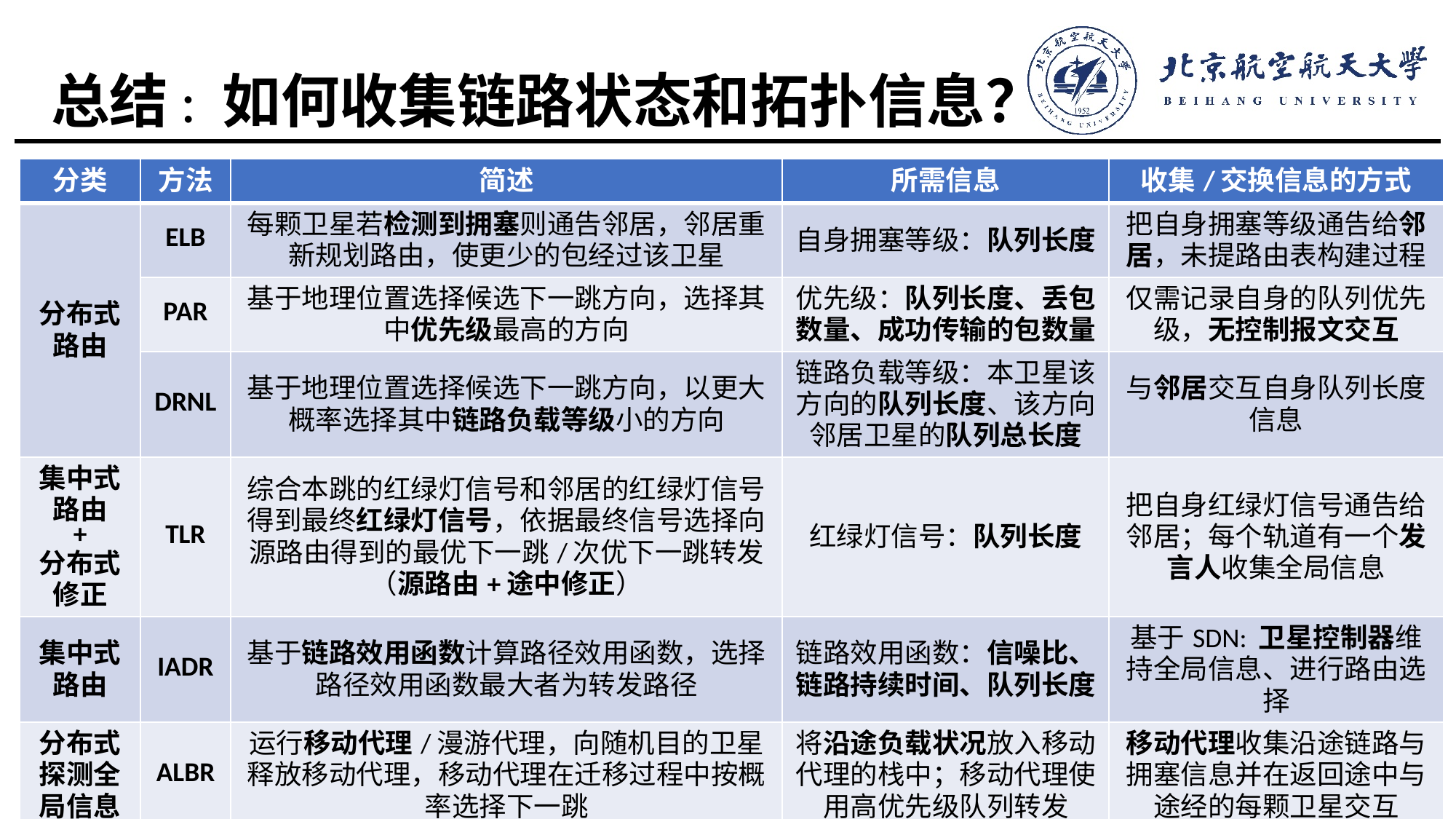

# 总结: 如何收集链路状态和拓扑信息？
| 分类 | 方法 | 简述 | 所需信息 | 收集/交换信息的方式 |
| --- | --- | --- | --- | --- |
| 分布式路由 | ELB | 每颗卫星若检测到拥塞则通告邻居，邻居重新规划路由，使更少的包经过该卫星 | 自身拥塞等级：队列长度 | 把自身拥塞等级通告给邻居，未提路由表构建过程 |
|  | PAR | 基于地理位置选择候选下一跳方向，选择其中优先级最高的方向 | 优先级：队列长度、丢包数量、成功传输的包数量 | 仅需记录自身的队列优先级，无控制报文交互 |
|  | DRNL | 基于地理位置选择候选下一跳方向，以更大概率选择其中链路负载等级小的方向 | 链路负载等级：本卫星该方向的队列长度、该方向邻居卫星的队列总长度 | 与邻居交互自身队列长度信息 |
| 集中式路由 + 分布式修正 | TLR | 综合本跳的红绿灯信号和邻居的红绿灯信号得到最终红绿灯信号，依据最终信号选择向源路由得到的最优下一跳/次优下一跳转发（源路由+途中修正） | 红绿灯信号：队列长度 | 把自身红绿灯信号通告给邻居；每个轨道有一个发言人收集全局信息 |
| 集中式路由 | IADR | 基于链路效用函数计算路径效用函数，选择路径效用函数最大者为转发路径 | 链路效用函数：信噪比、链路持续时间、队列长度 | 基于SDN: 卫星控制器维持全局信息、进行路由选择 |
| 分布式探测全局信息 | ALBR | 运行移动代理/漫游代理，向随机目的卫星释放移动代理，移动代理在迁移过程中按概率选择下一跳 | 将沿途负载状况放入移动代理的栈中；移动代理使用高优先级队列转发 | 移动代理收集沿途链路与拥塞信息并在返回途中与途经的每颗卫星交互 |
48